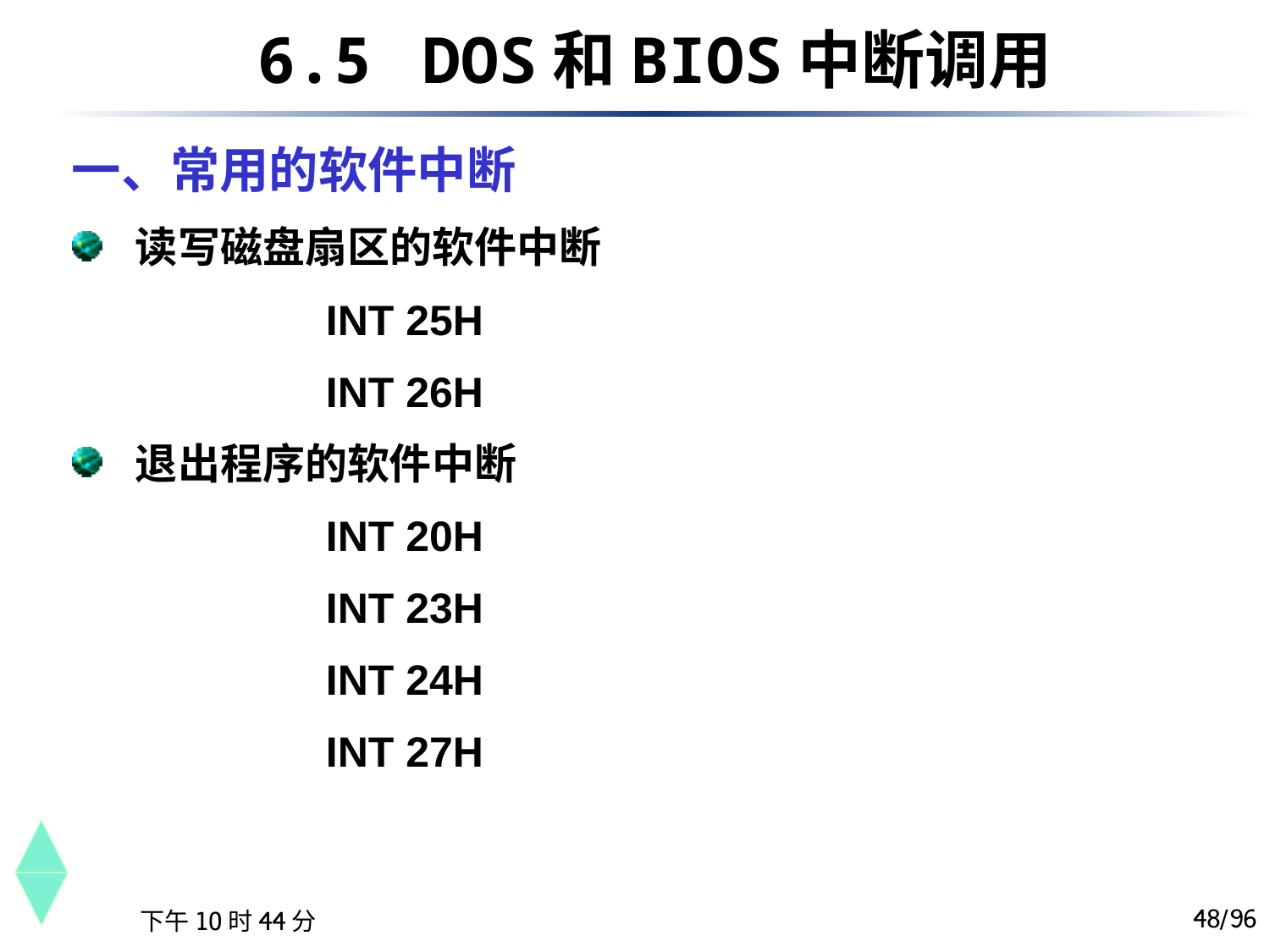

6.5	 DOS和BIOS中断调用
一、常用的软件中断
读写磁盘扇区的软件中断
INT 25H
INT 26H
退出程序的软件中断
INT 20H
INT 23H
INT 24H
INT 27H
48/96
下午10时44分